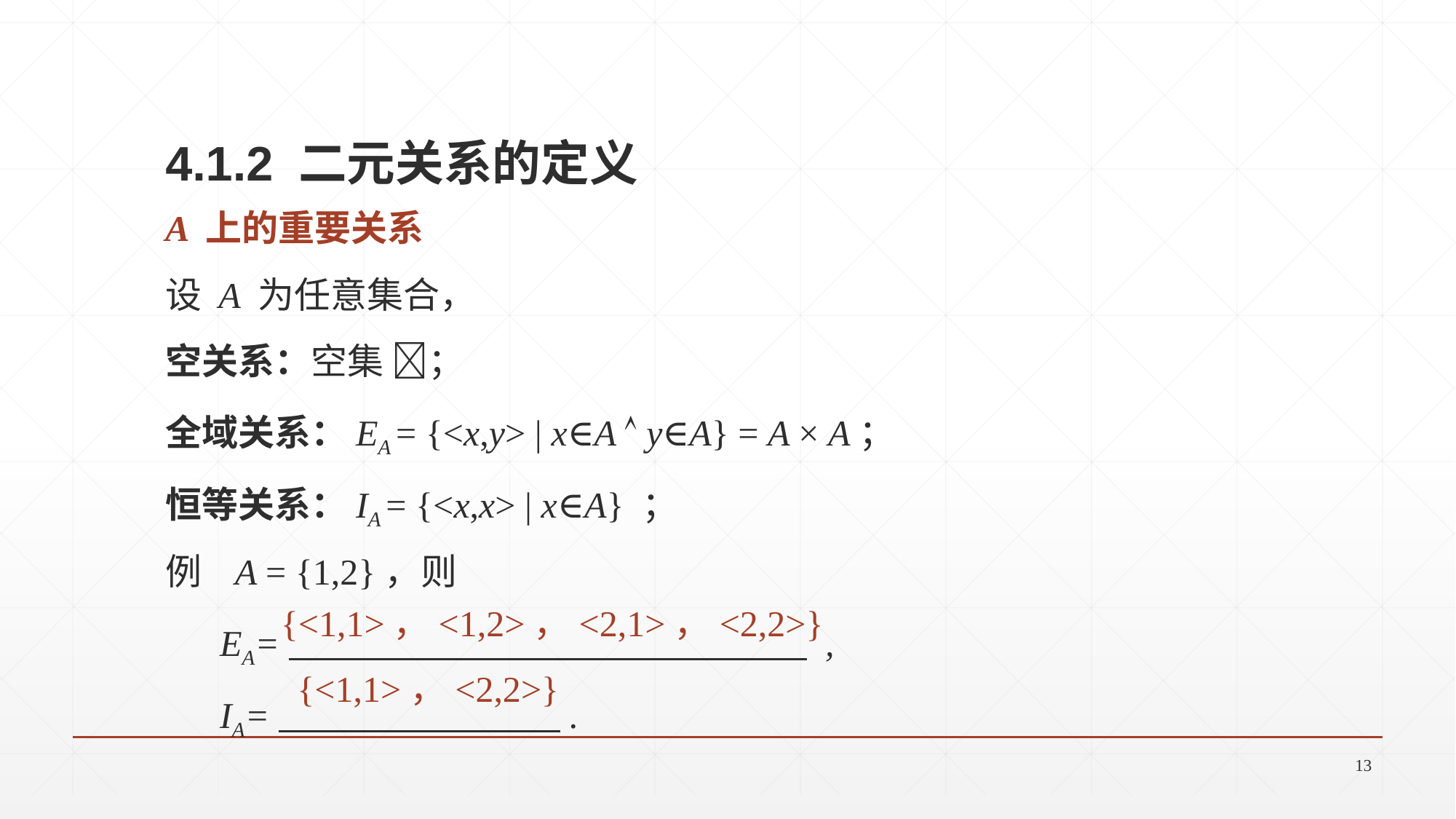

4.1.2 二元关系的定义
A 上的重要关系
设 A 为任意集合，
空关系：空集 ∅；
全域关系：EA = {<x,y> | x∈A ∧ y∈A} = A × A；
恒等关系：IA = {<x,x> | x∈A} ；
例   A = {1,2}，则
      EA=                                                            ,
      IA=                                 .
{<1,1>，<1,2>，<2,1>，<2,2>}
{<1,1>，<2,2>}
13